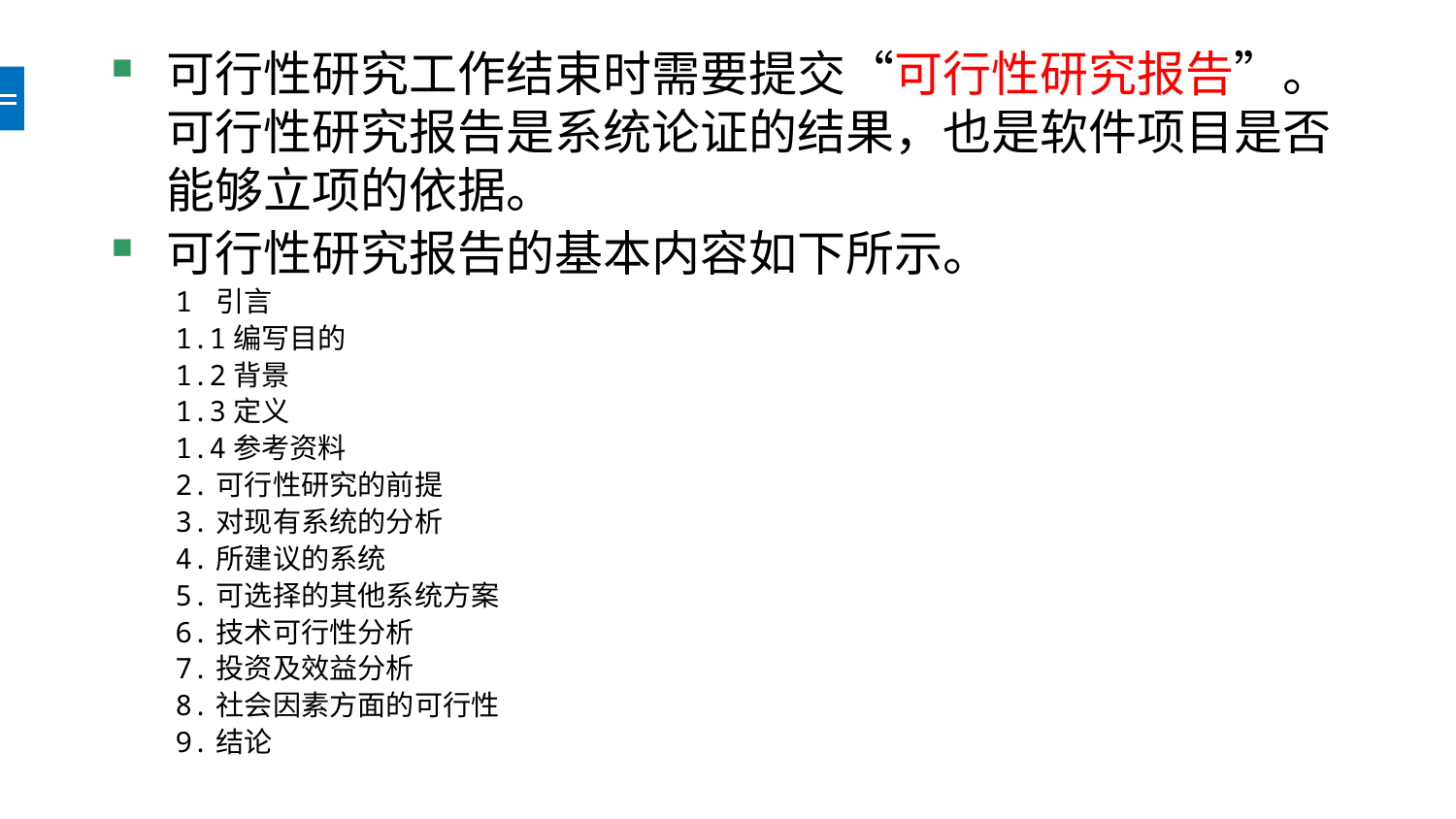

可行性研究工作结束时需要提交“可行性研究报告”。可行性研究报告是系统论证的结果，也是软件项目是否能够立项的依据。
可行性研究报告的基本内容如下所示。
1 引言
1.1编写目的
1.2背景
1.3定义
1.4参考资料
2.可行性研究的前提
3.对现有系统的分析
4.所建议的系统
5.可选择的其他系统方案
6.技术可行性分析
7.投资及效益分析
8.社会因素方面的可行性
9.结论